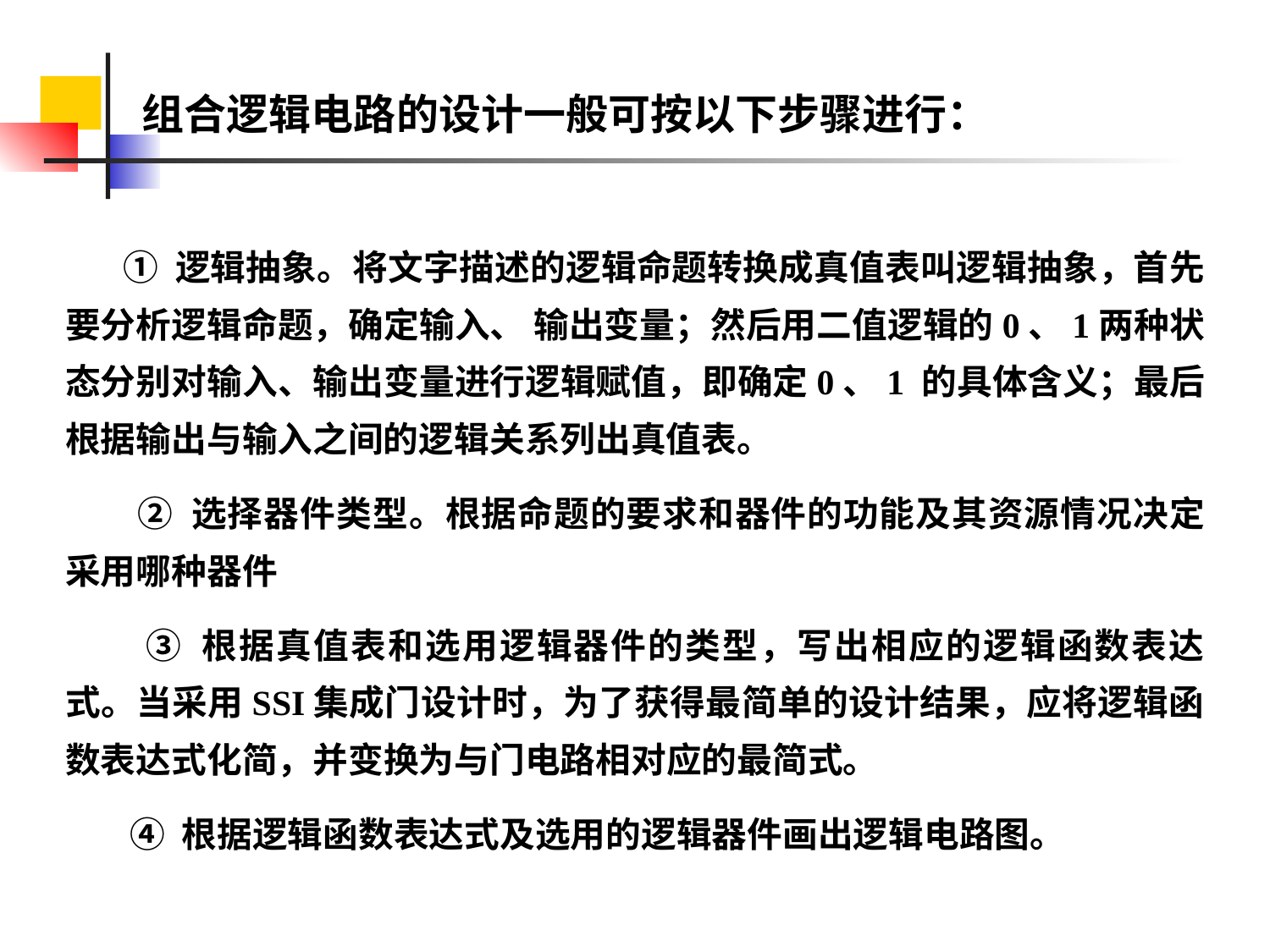

组合逻辑电路的设计一般可按以下步骤进行：

       ① 逻辑抽象。将文字描述的逻辑命题转换成真值表叫逻辑抽象，首先要分析逻辑命题，确定输入、 输出变量；然后用二值逻辑的0、1两种状态分别对输入、输出变量进行逻辑赋值，即确定0、1 的具体含义；最后根据输出与输入之间的逻辑关系列出真值表。
        ② 选择器件类型。根据命题的要求和器件的功能及其资源情况决定采用哪种器件
        ③ 根据真值表和选用逻辑器件的类型，写出相应的逻辑函数表达式。当采用SSI集成门设计时，为了获得最简单的设计结果，应将逻辑函数表达式化简，并变换为与门电路相对应的最简式。
        ④ 根据逻辑函数表达式及选用的逻辑器件画出逻辑电路图。